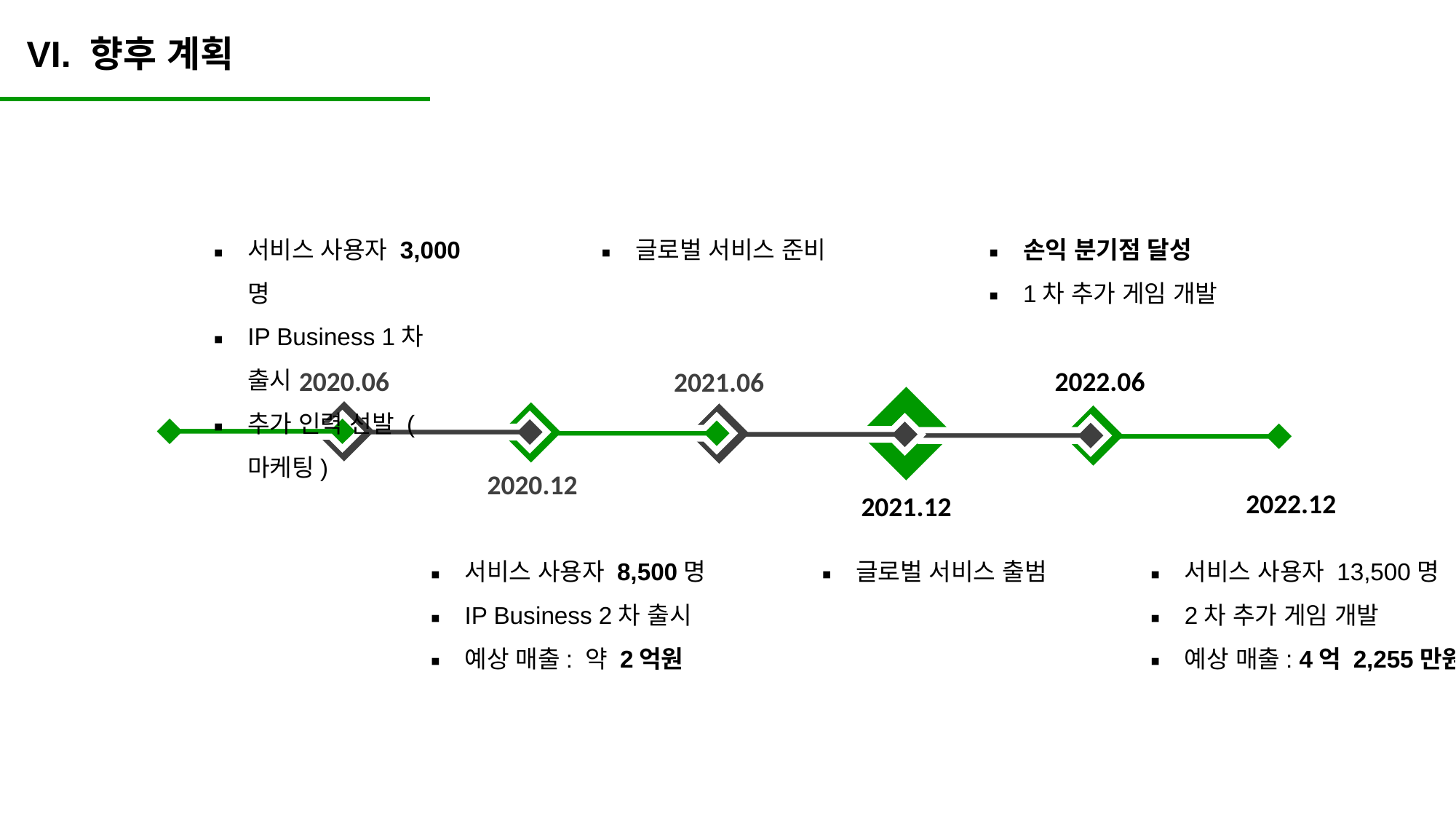

VI. 향후 계획
서비스 사용자 3,000명
IP Business 1차 출시
추가 인력 선발 (마케팅)
글로벌 서비스 준비
손익 분기점 달성
1차 추가 게임 개발
2020.06
2022.06
2021.06

2020.12
2022.12
2021.12
서비스 사용자 8,500명
IP Business 2차 출시
예상 매출: 약 2억원
글로벌 서비스 출범
서비스 사용자 13,500명
2차 추가 게임 개발
예상 매출: 4억 2,255만원